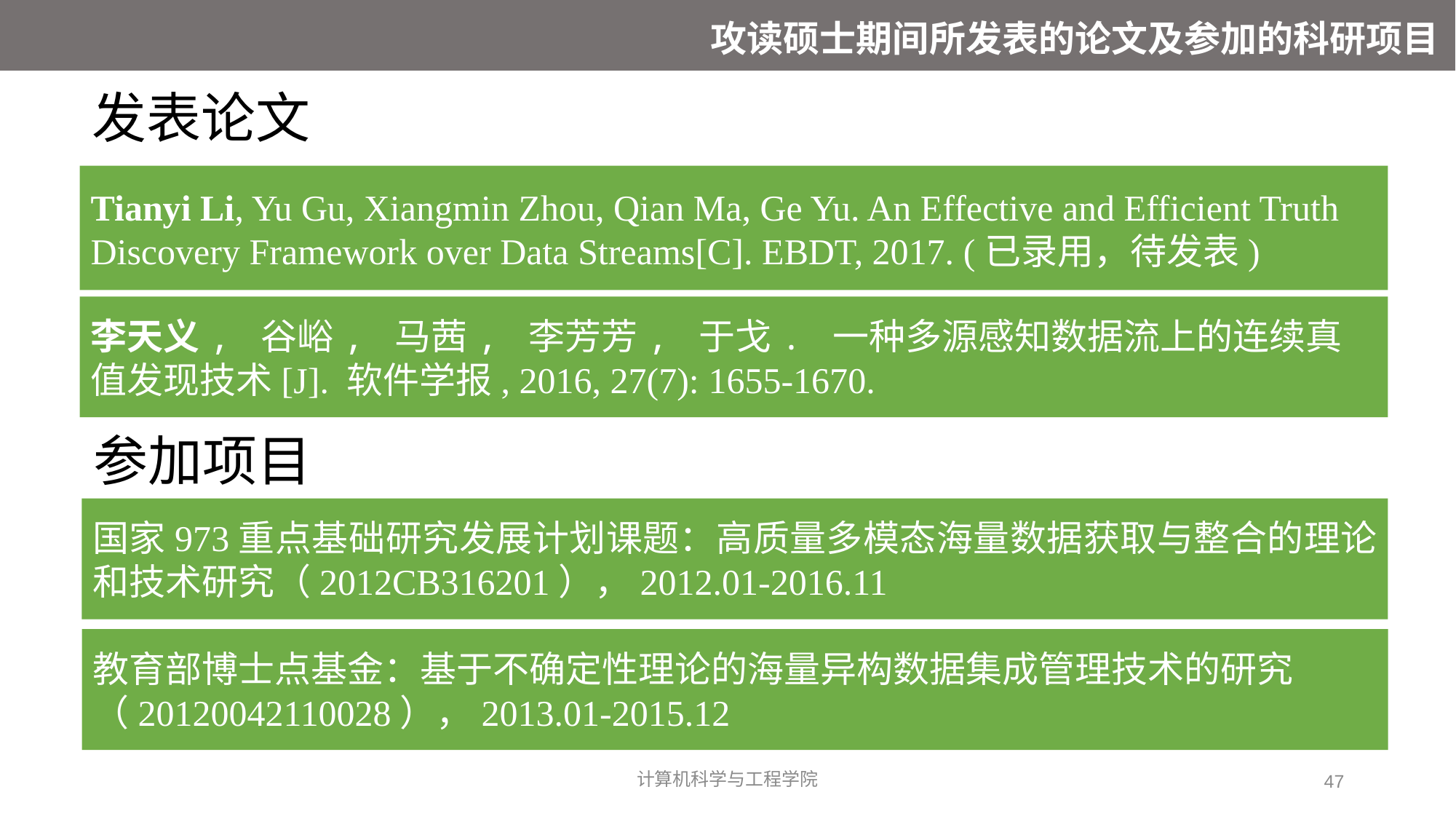

攻读硕士期间所发表的论文及参加的科研项目
发表论文
Tianyi Li, Yu Gu, Xiangmin Zhou, Qian Ma, Ge Yu. An Effective and Efficient Truth Discovery Framework over Data Streams[C]. EBDT, 2017. (已录用，待发表)
李天义, 谷峪, 马茜, 李芳芳, 于戈. 一种多源感知数据流上的连续真值发现技术[J]. 软件学报, 2016, 27(7): 1655-1670.
参加项目
国家973重点基础研究发展计划课题：高质量多模态海量数据获取与整合的理论和技术研究（2012CB316201），2012.01-2016.11

教育部博士点基金：基于不确定性理论的海量异构数据集成管理技术的研究（20120042110028），2013.01-2015.12

计算机科学与工程学院
47